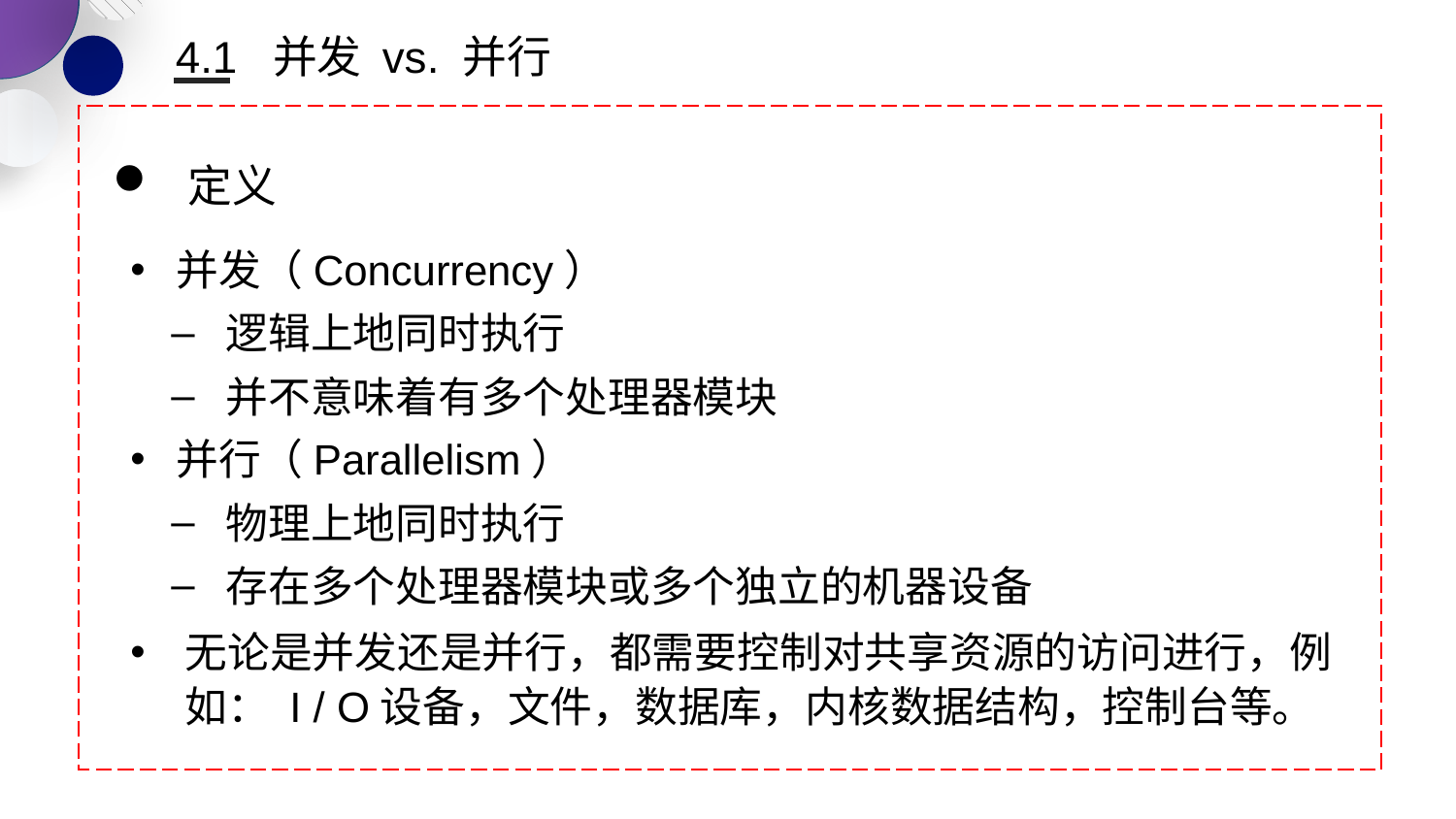

4.1  并发 vs. 并行

  定义
并发（Concurrency）
逻辑上地同时执行
并不意味着有多个处理器模块
并行（Parallelism）
物理上地同时执行
存在多个处理器模块或多个独立的机器设备
无论是并发还是并行，都需要控制对共享资源的访问进行，例如： I / O设备，文件，数据库，内核数据结构，控制台等。